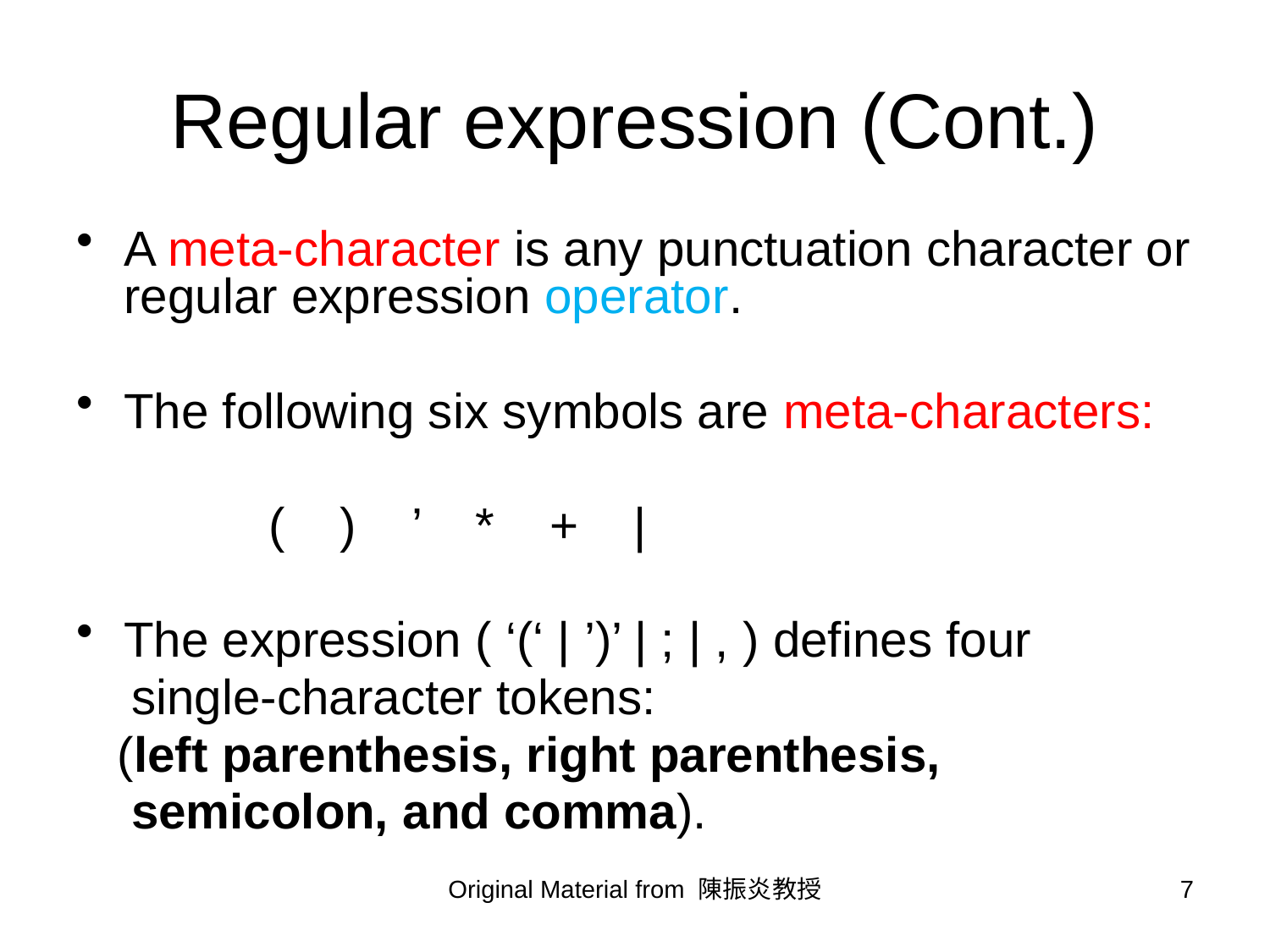

# Regular expression (Cont.)
A meta-character is any punctuation character or regular expression operator.

The following six symbols are meta-characters:

              (    )    ’    *    +    |

The expression ( ‘(‘ | ’)’ | ; | , ) defines four
    single-character tokens:
   (left parenthesis, right parenthesis,
    semicolon, and comma).

Original Material from 陳振炎教授
7